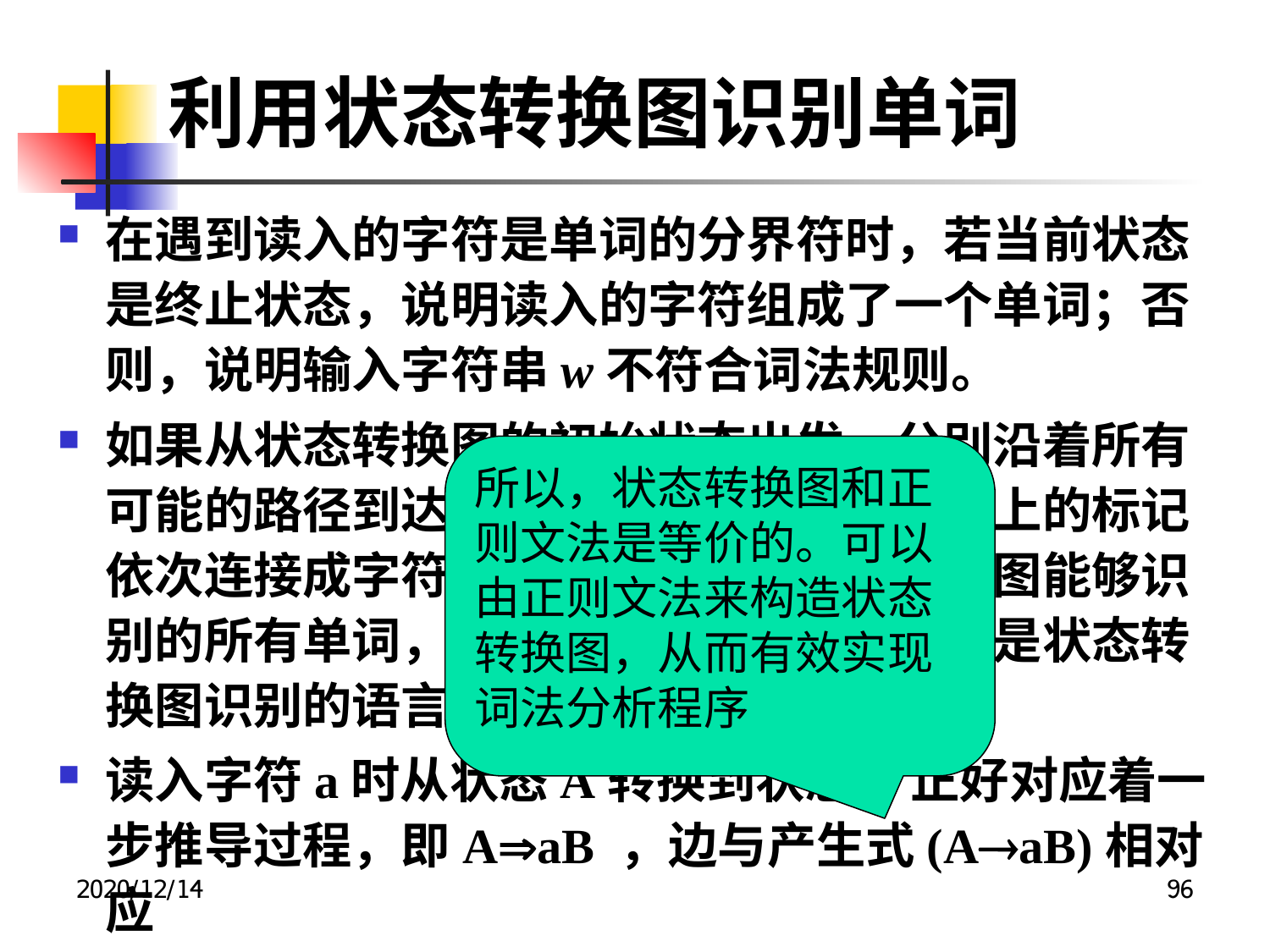

利用状态转换图识别单词
在遇到读入的字符是单词的分界符时，若当前状态是终止状态，说明读入的字符组成了一个单词；否则，说明输入字符串w不符合词法规则。
如果从状态转换图的初始状态出发，分别沿着所有可能的路径到达终止状态，并将每条路径上的标记依次连接成字符串，则可以得到状态转换图能够识别的所有单词，这些单词组成的集合也就是状态转换图识别的语言。
读入字符a时从状态A转换到状态B正好对应着一步推导过程，即A⇒aB ，边与产生式(A→aB)相对应
所以，状态转换图和正则文法是等价的。可以由正则文法来构造状态转换图，从而有效实现词法分析程序
2020/12/14
96